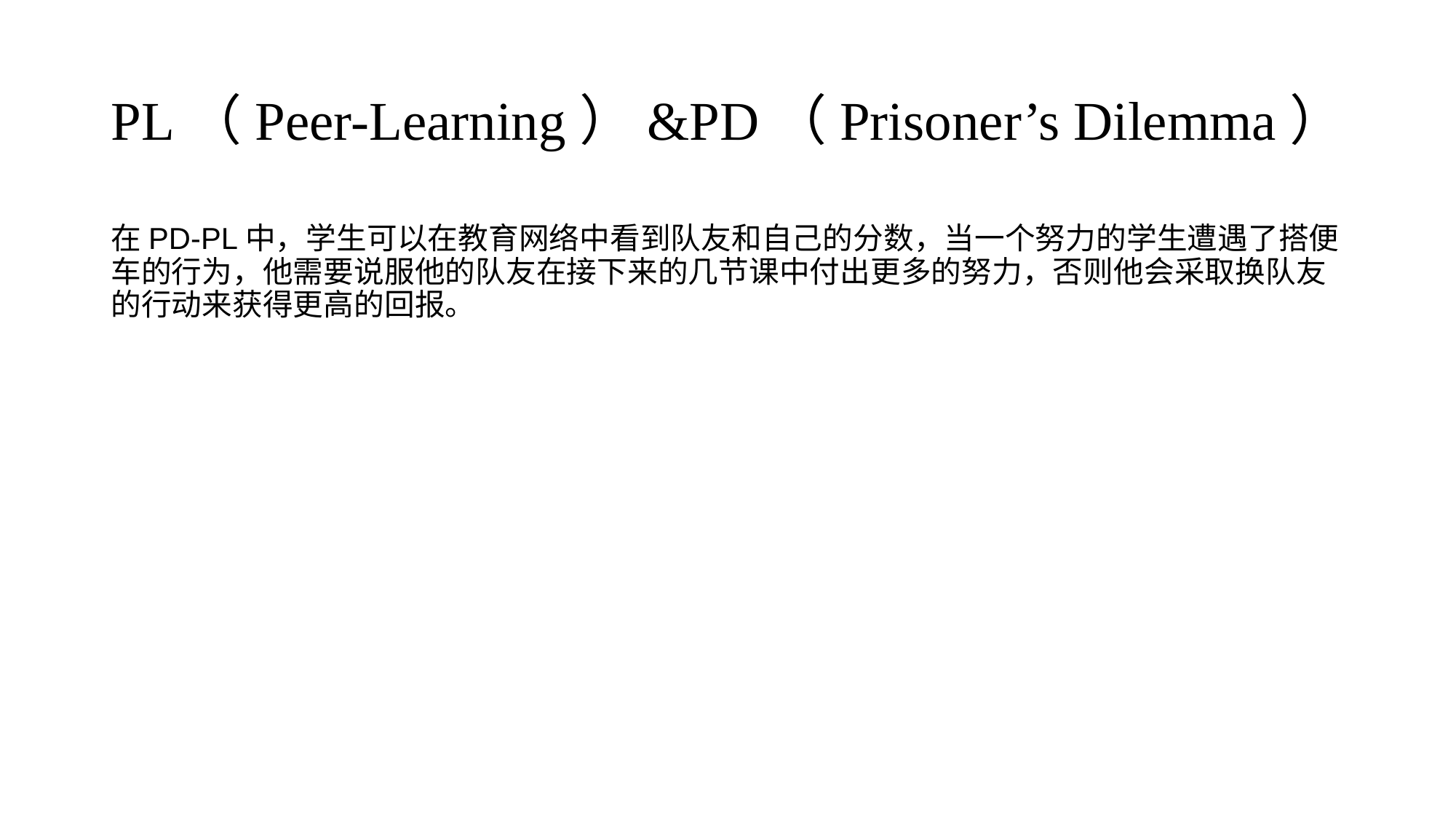

# PL（Peer-Learning）&PD（Prisoner’s Dilemma）
在PD-PL中，学生可以在教育网络中看到队友和自己的分数，当一个努力的学生遭遇了搭便车的行为，他需要说服他的队友在接下来的几节课中付出更多的努力，否则他会采取换队友的行动来获得更高的回报。